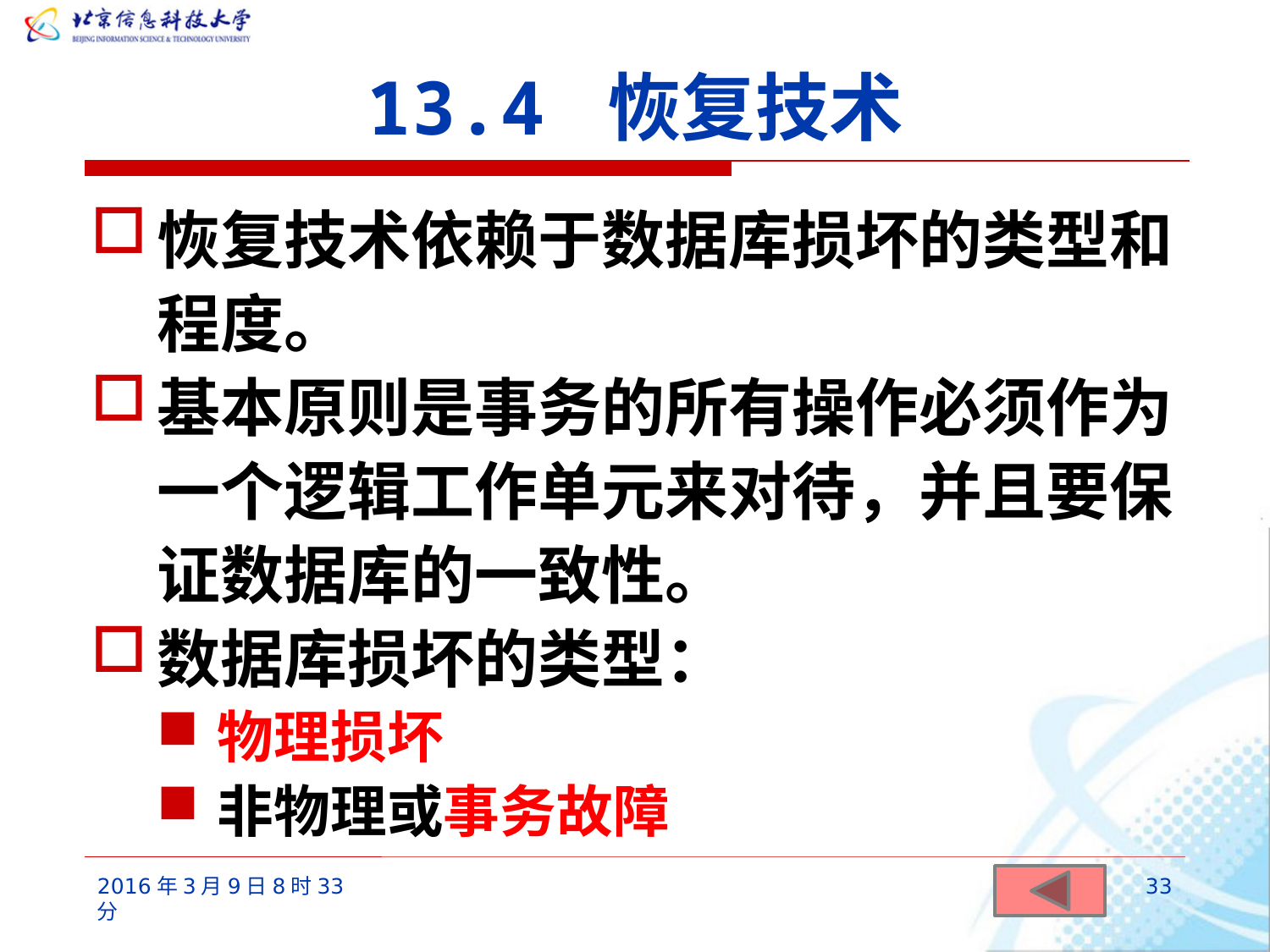

# 13.4 恢复技术
恢复技术依赖于数据库损坏的类型和程度。
基本原则是事务的所有操作必须作为一个逻辑工作单元来对待，并且要保证数据库的一致性。
数据库损坏的类型：
物理损坏
非物理或事务故障

2016年3月9日8时33分
33